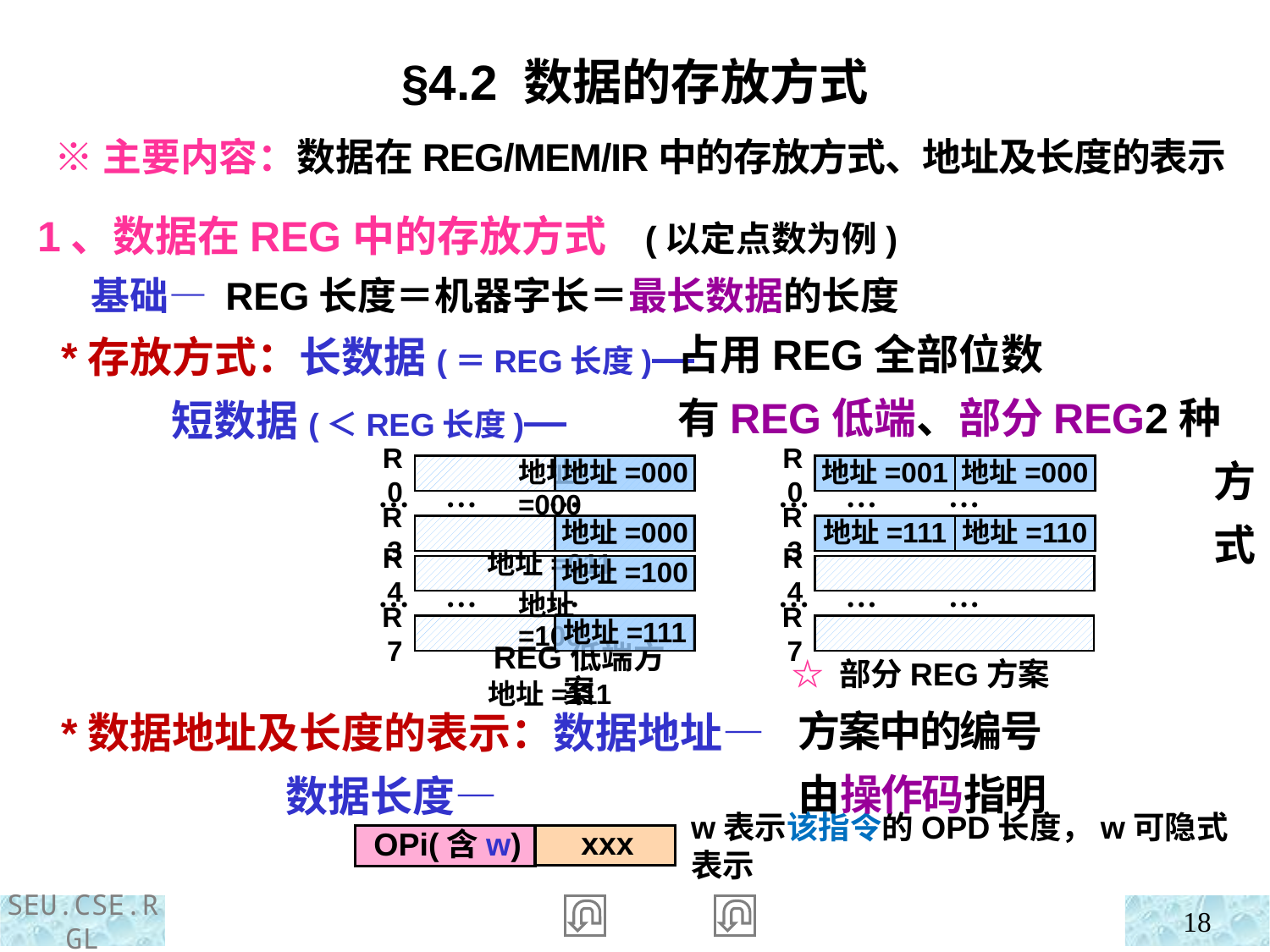

§4.2 数据的存放方式
  ※主要内容：数据在REG/MEM/IR中的存放方式、地址及长度的表示
1、数据在REG中的存放方式   (以定点数为例)
     基础— REG长度＝机器字长＝最长数据的长度
  *存放方式：长数据(＝REG长度)—
             短数据(＜REG长度)—

  *数据地址及长度的表示：数据地址—
                         数据长度—
占用REG全部位数
有REG低端、部分REG2种方式

R0
…    …        …

R3

R4
…    …        …

R7
地址=000

地址=011
地址=100

地址=111

地址=000
地址=000
地址=100
地址=111
REG低端方案
地址=001
地址=000
R0
…    …        …
地址=111
地址=110
R3

R4
…    …        …

R7
  ☆ 部分REG方案
方案中的编号
由操作码指明
OPi(含w)
xxx
w表示该指令的OPD长度，w可隐式表示

18